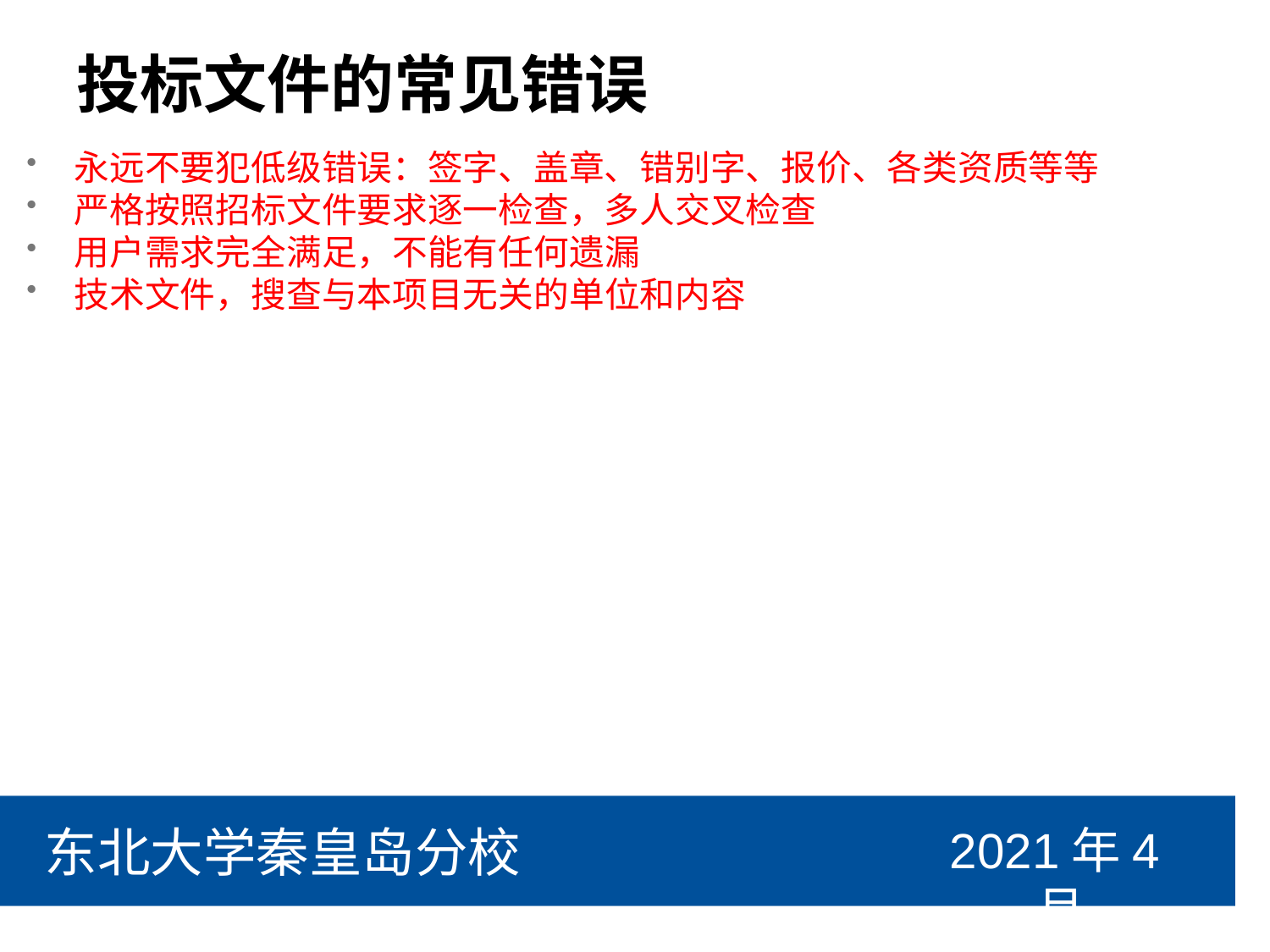

# 投标文件的常见错误
永远不要犯低级错误：签字、盖章、错别字、报价、各类资质等等
严格按照招标文件要求逐一检查，多人交叉检查
用户需求完全满足，不能有任何遗漏
技术文件，搜查与本项目无关的单位和内容